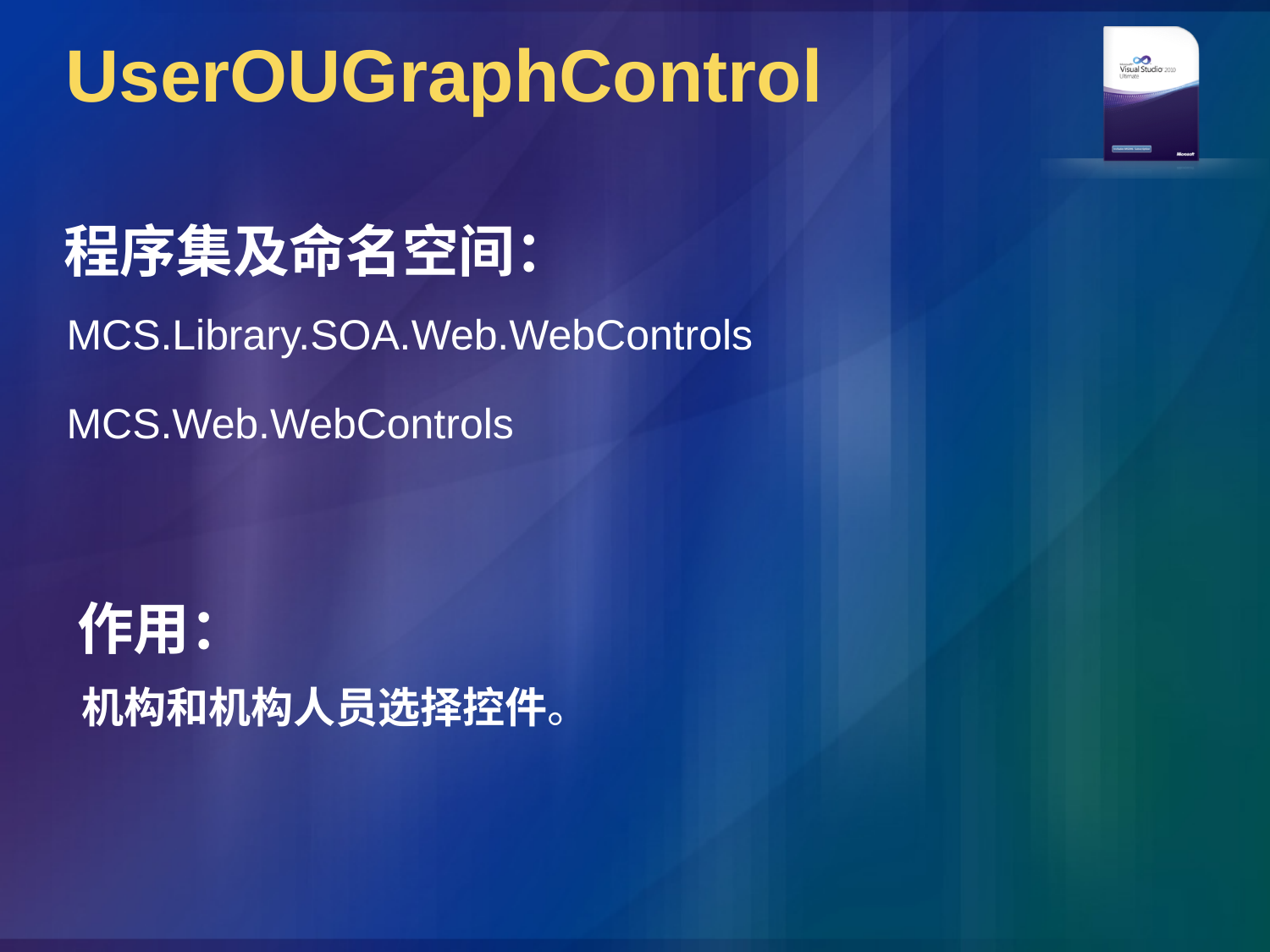

# UserOUGraphControl
程序集及命名空间：
MCS.Library.SOA.Web.WebControls
MCS.Web.WebControls
作用：
机构和机构人员选择控件。